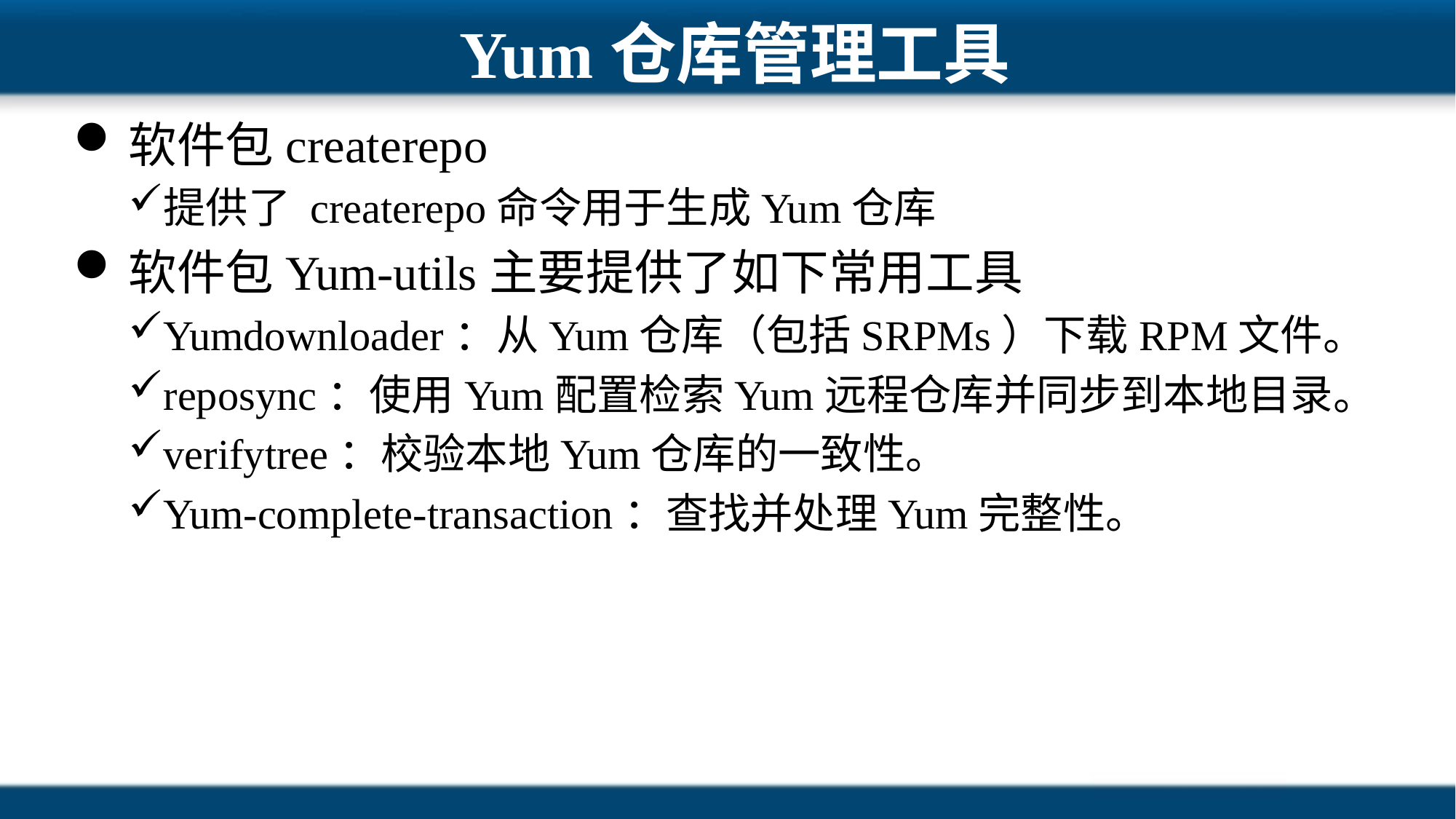

# Yum仓库管理工具
软件包createrepo
提供了 createrepo命令用于生成Yum仓库
软件包Yum-utils主要提供了如下常用工具
Yumdownloader：从Yum仓库（包括SRPMs）下载RPM文件。
reposync：使用Yum配置检索Yum远程仓库并同步到本地目录。
verifytree：校验本地Yum仓库的一致性。
Yum-complete-transaction：查找并处理Yum完整性。